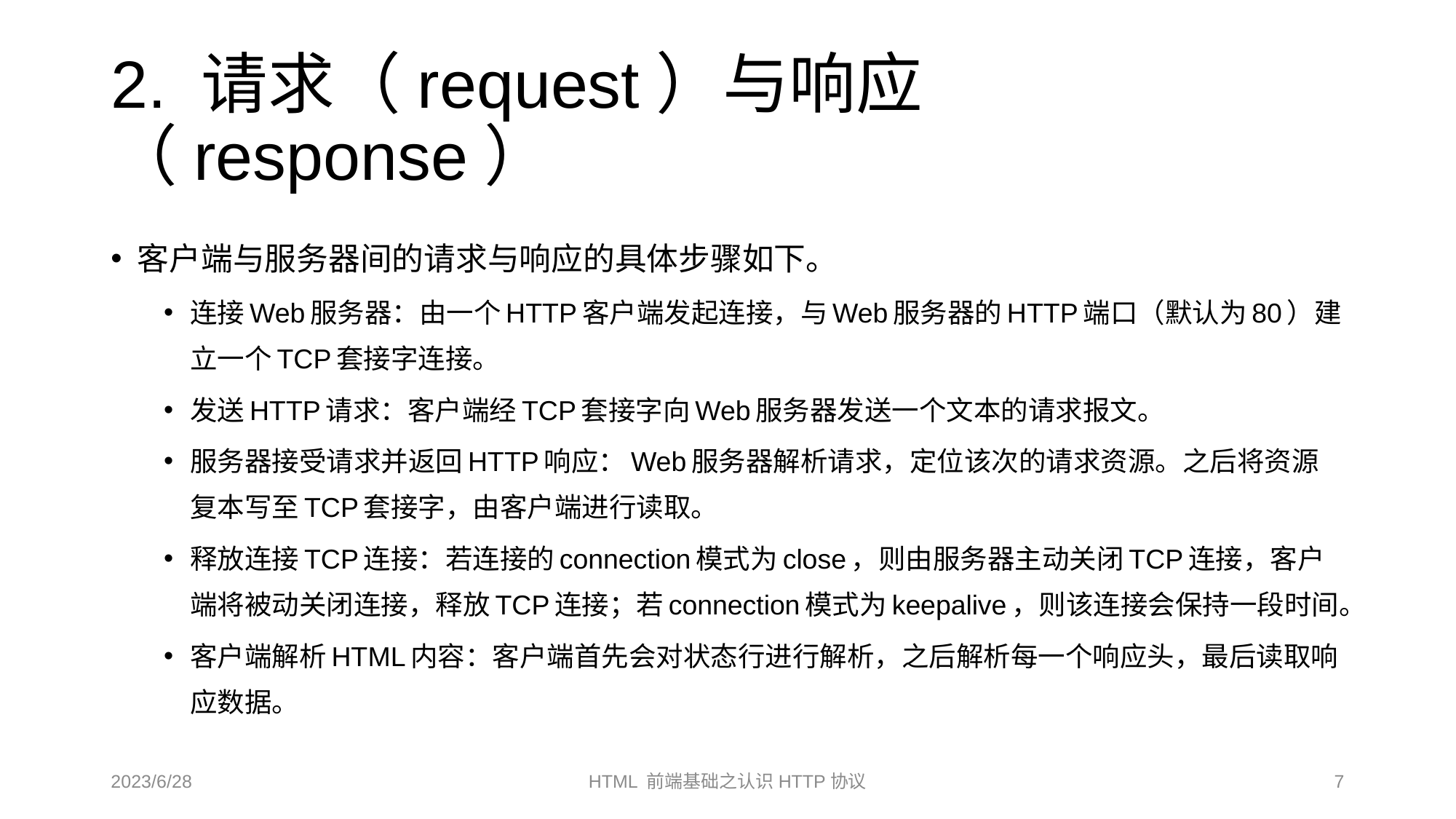

# 2. 请求（request）与响应（response）
客户端与服务器间的请求与响应的具体步骤如下。
连接Web服务器：由一个HTTP客户端发起连接，与Web服务器的HTTP端口（默认为80）建立一个TCP套接字连接。
发送HTTP请求：客户端经TCP套接字向Web服务器发送一个文本的请求报文。
服务器接受请求并返回HTTP响应：Web服务器解析请求，定位该次的请求资源。之后将资源复本写至TCP套接字，由客户端进行读取。
释放连接TCP连接：若连接的connection模式为close，则由服务器主动关闭TCP连接，客户端将被动关闭连接，释放TCP连接；若connection模式为keepalive，则该连接会保持一段时间。
客户端解析HTML内容：客户端首先会对状态行进行解析，之后解析每一个响应头，最后读取响应数据。
2023/6/28
HTML 前端基础之认识HTTP协议
7